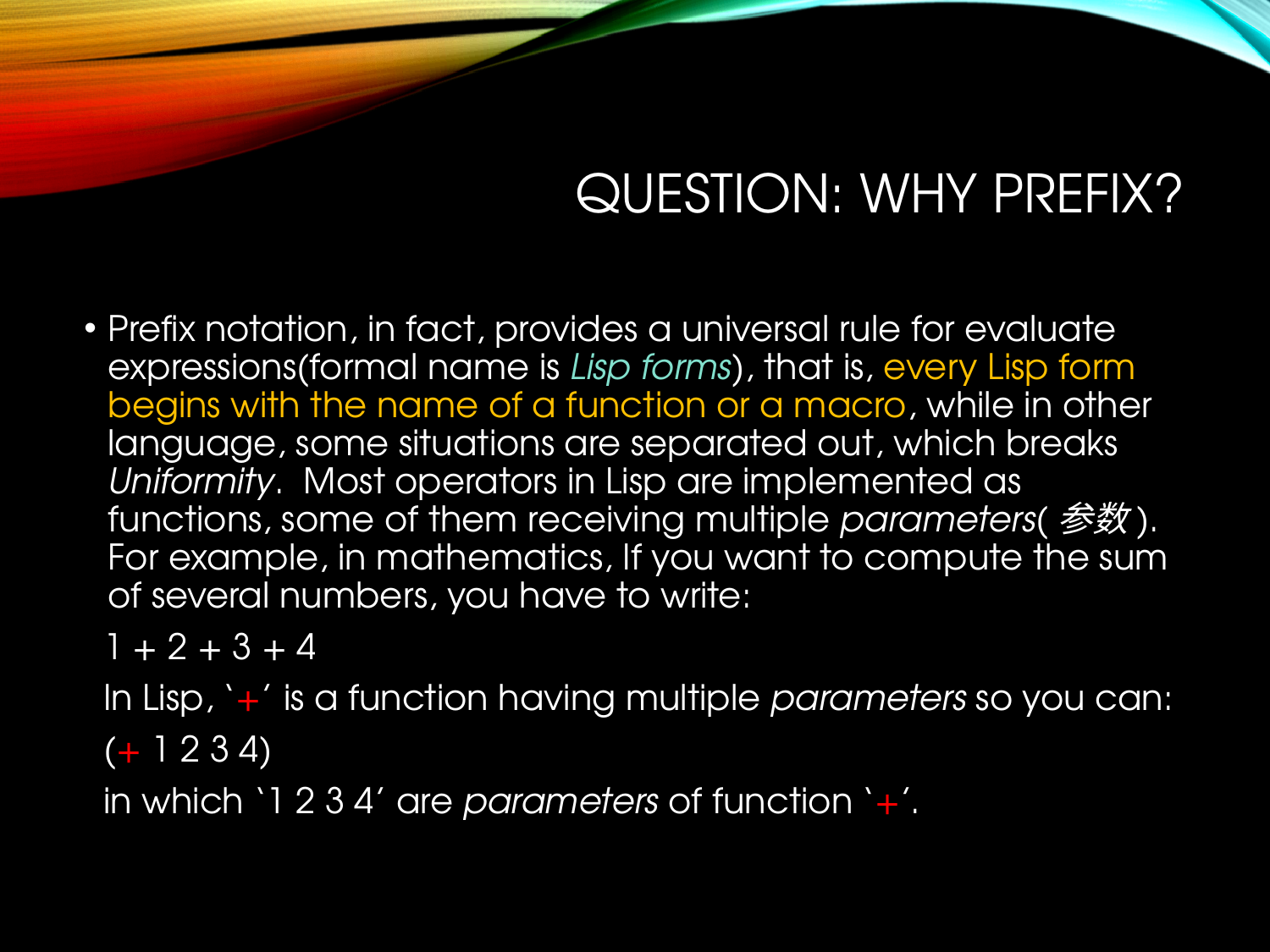

# Question: why prefix?
Prefix notation, in fact, provides a universal rule for evaluate expressions(formal name is Lisp forms), that is, every Lisp form begins with the name of a function or a macro, while in other language, some situations are separated out, which breaks Uniformity.  Most operators in Lisp are implemented as functions, some of them receiving multiple parameters(参数). For example, in mathematics, If you want to compute the sum of several numbers, you have to write:
  1 + 2 + 3 + 4
  In Lisp, ‘+’ is a function having multiple parameters so you can:
  (+ 1 2 3 4)
  in which ‘1 2 3 4’ are parameters of function ‘+’.